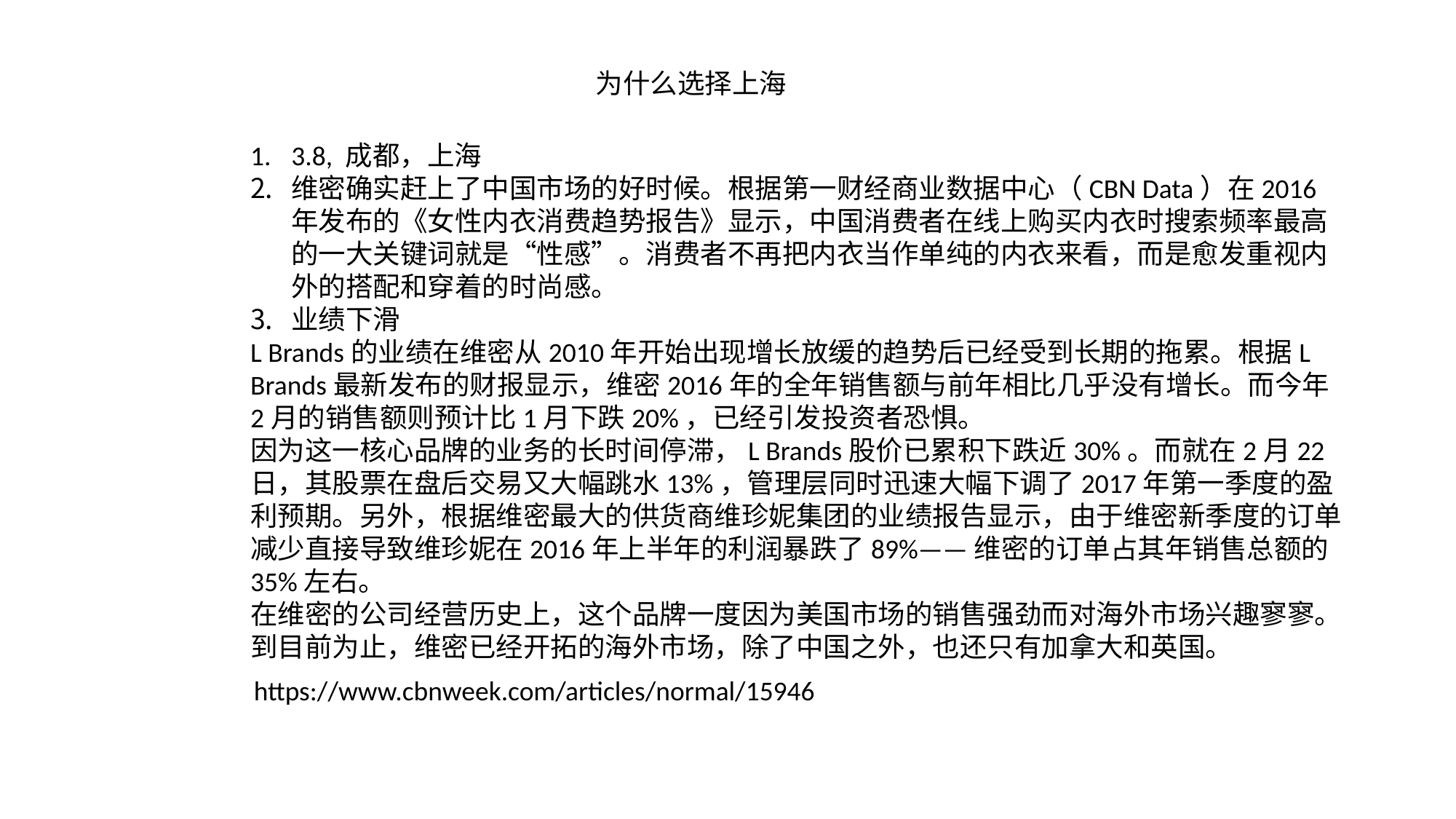

为什么选择上海
3.8, 成都，上海
维密确实赶上了中国市场的好时候。根据第一财经商业数据中心（CBN Data）在2016年发布的《女性内衣消费趋势报告》显示，中国消费者在线上购买内衣时搜索频率最高的一大关键词就是“性感”。消费者不再把内衣当作单纯的内衣来看，而是愈发重视内外的搭配和穿着的时尚感。
业绩下滑
L Brands的业绩在维密从2010年开始出现增长放缓的趋势后已经受到长期的拖累。根据L Brands最新发布的财报显示，维密2016年的全年销售额与前年相比几乎没有增长。而今年2月的销售额则预计比1月下跌20%，已经引发投资者恐惧。
因为这一核心品牌的业务的长时间停滞，L Brands股价已累积下跌近30%。而就在2月22日，其股票在盘后交易又大幅跳水13%，管理层同时迅速大幅下调了2017年第一季度的盈利预期。另外，根据维密最大的供货商维珍妮集团的业绩报告显示，由于维密新季度的订单减少直接导致维珍妮在2016年上半年的利润暴跌了89%——维密的订单占其年销售总额的35%左右。
在维密的公司经营历史上，这个品牌一度因为美国市场的销售强劲而对海外市场兴趣寥寥。到目前为止，维密已经开拓的海外市场，除了中国之外，也还只有加拿大和英国。
https://www.cbnweek.com/articles/normal/15946